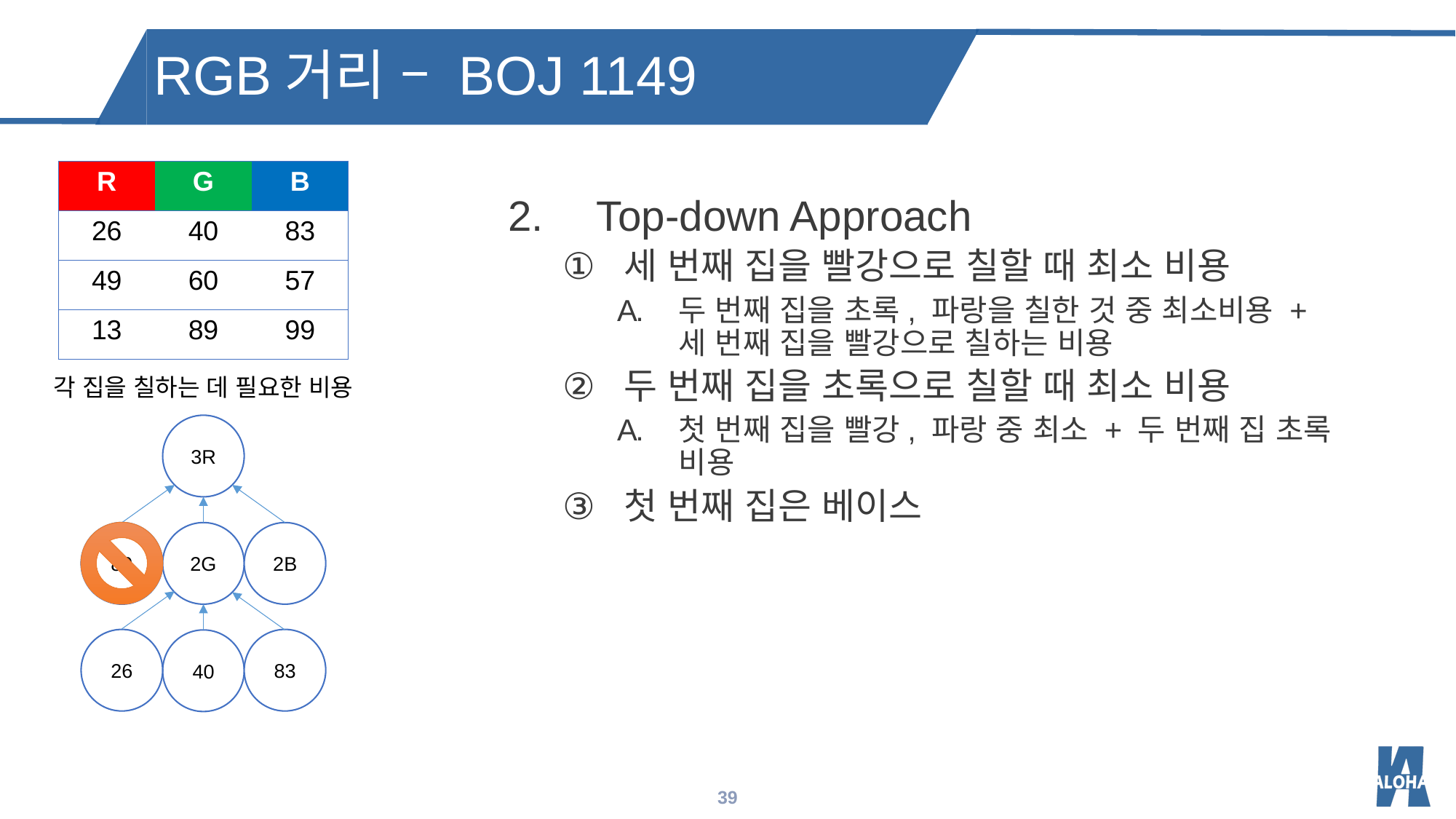

RGB거리 – BOJ 1149
| R | G | B |
| --- | --- | --- |
| 26 | 40 | 83 |
| 49 | 60 | 57 |
| 13 | 89 | 99 |
Top-down Approach
세 번째 집을 빨강으로 칠할 때 최소 비용
두 번째 집을 초록, 파랑을 칠한 것 중 최소비용 + 세 번째 집을 빨강으로 칠하는 비용
두 번째 집을 초록으로 칠할 때 최소 비용
첫 번째 집을 빨강, 파랑 중 최소 + 두 번째 집 초록 비용
첫 번째 집은 베이스
각 집을 칠하는 데 필요한 비용
3R

89
2G
2B
26
83
40
39